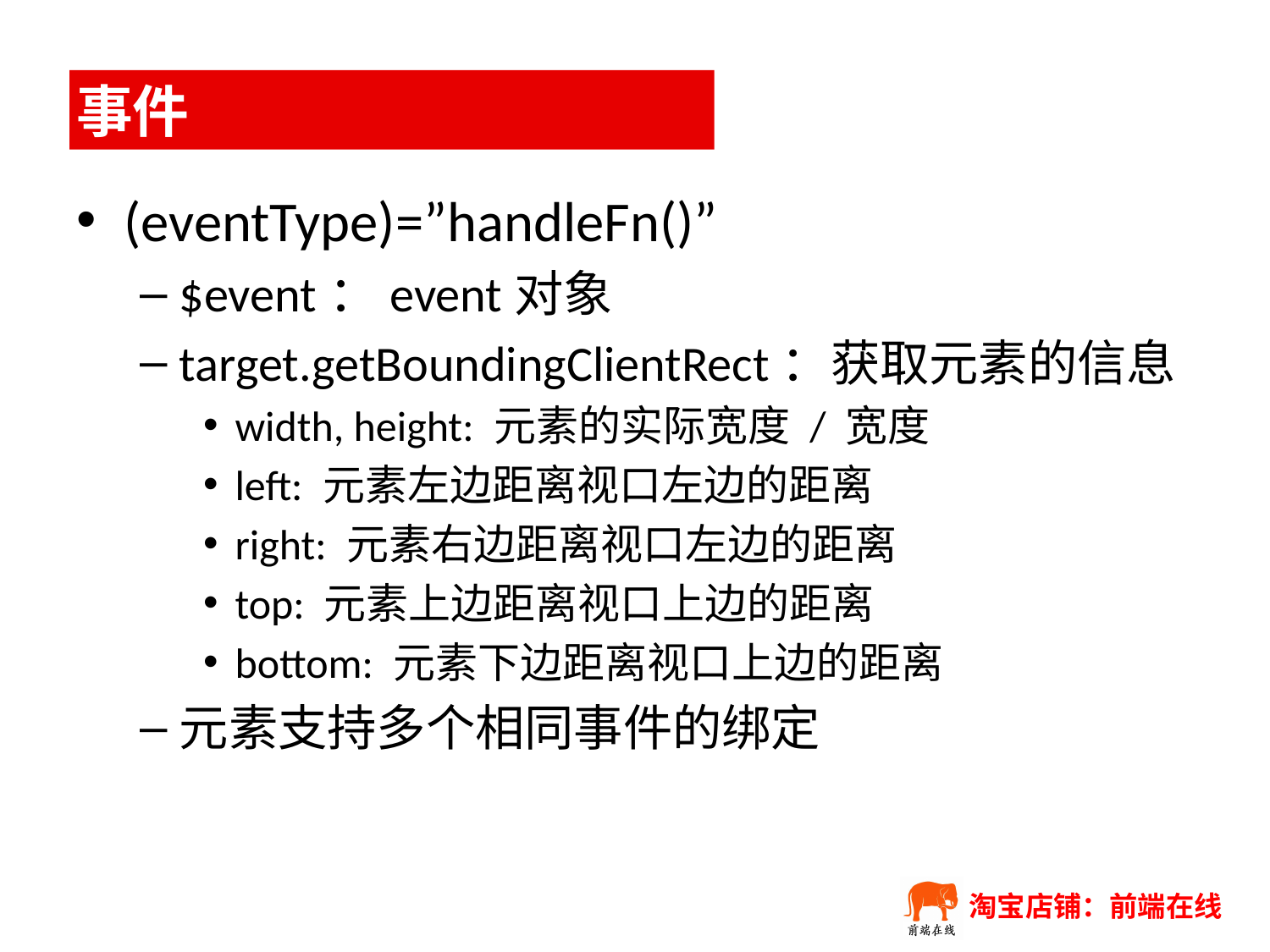

# 事件
(eventType)=”handleFn()”
$event：event对象
target.getBoundingClientRect：获取元素的信息
width, height: 元素的实际宽度 / 宽度
left: 元素左边距离视口左边的距离
right: 元素右边距离视口左边的距离
top: 元素上边距离视口上边的距离
bottom: 元素下边距离视口上边的距离
元素支持多个相同事件的绑定